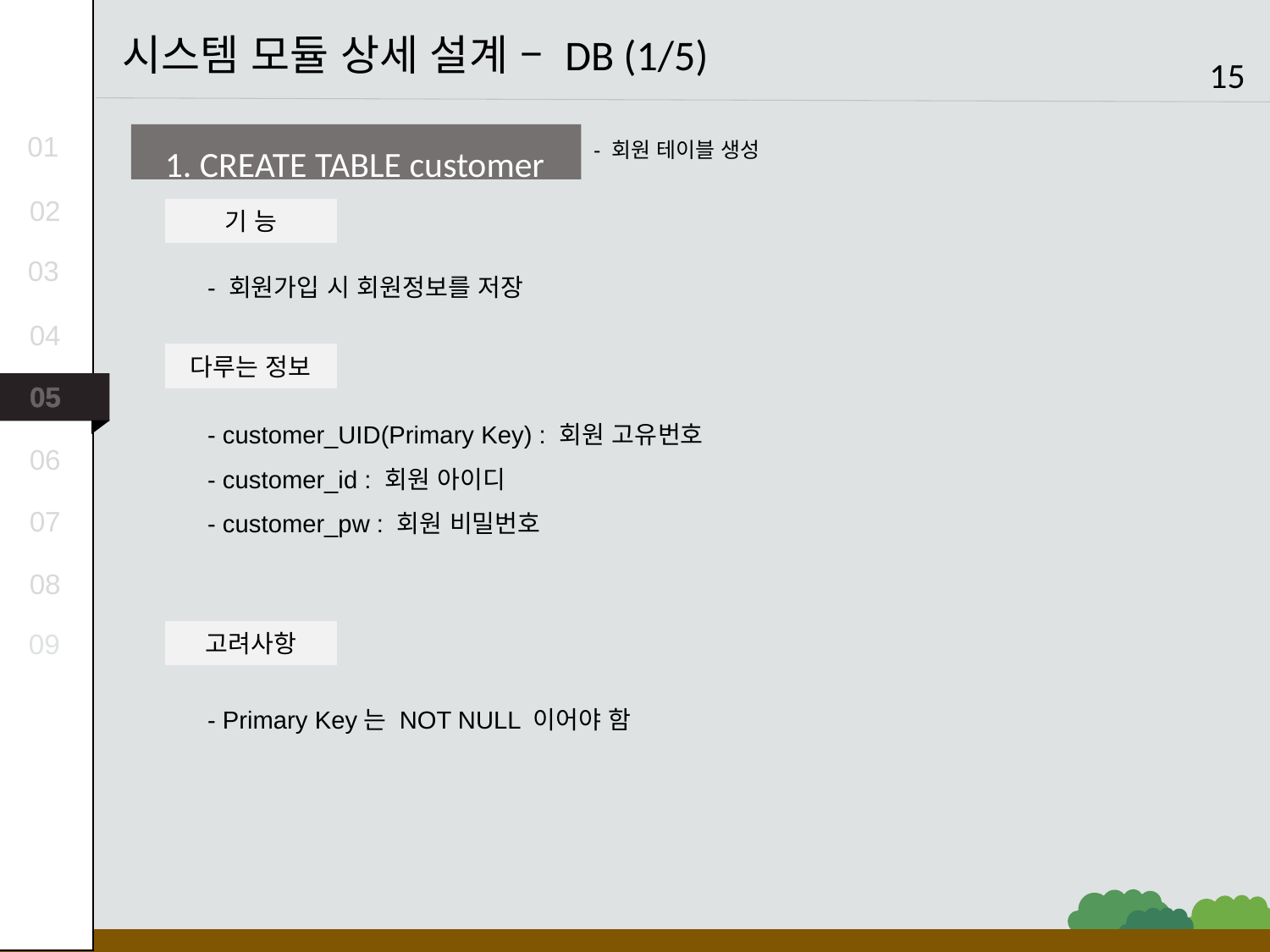

시스템 모듈 상세 설계 – DB (1/5)
15
1. CREATE TABLE customer

- 회원 테이블 생성
기 능
- 회원가입 시 회원정보를 저장
다루는 정보
- customer_UID(Primary Key) : 회원 고유번호
- customer_id : 회원 아이디
- customer_pw : 회원 비밀번호
01
02
03

04
05

06
07
08
09
고려사항
- Primary Key는 NOT NULL 이어야 함